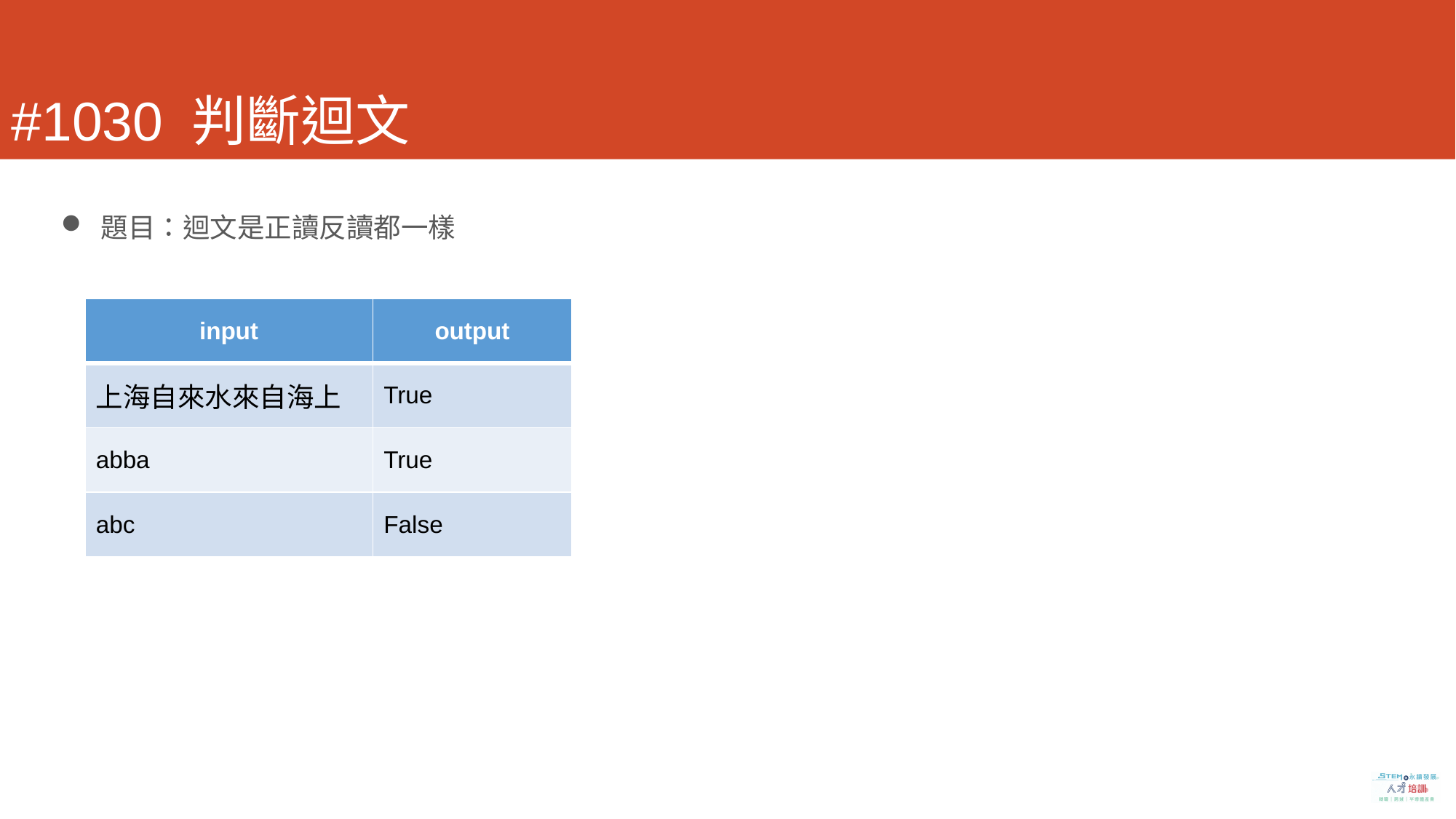

# #1030 判斷迴文
 題目：迴文是正讀反讀都一樣
| input | output |
| --- | --- |
| 上海自來水來自海上 | True |
| abba | True |
| abc | False |